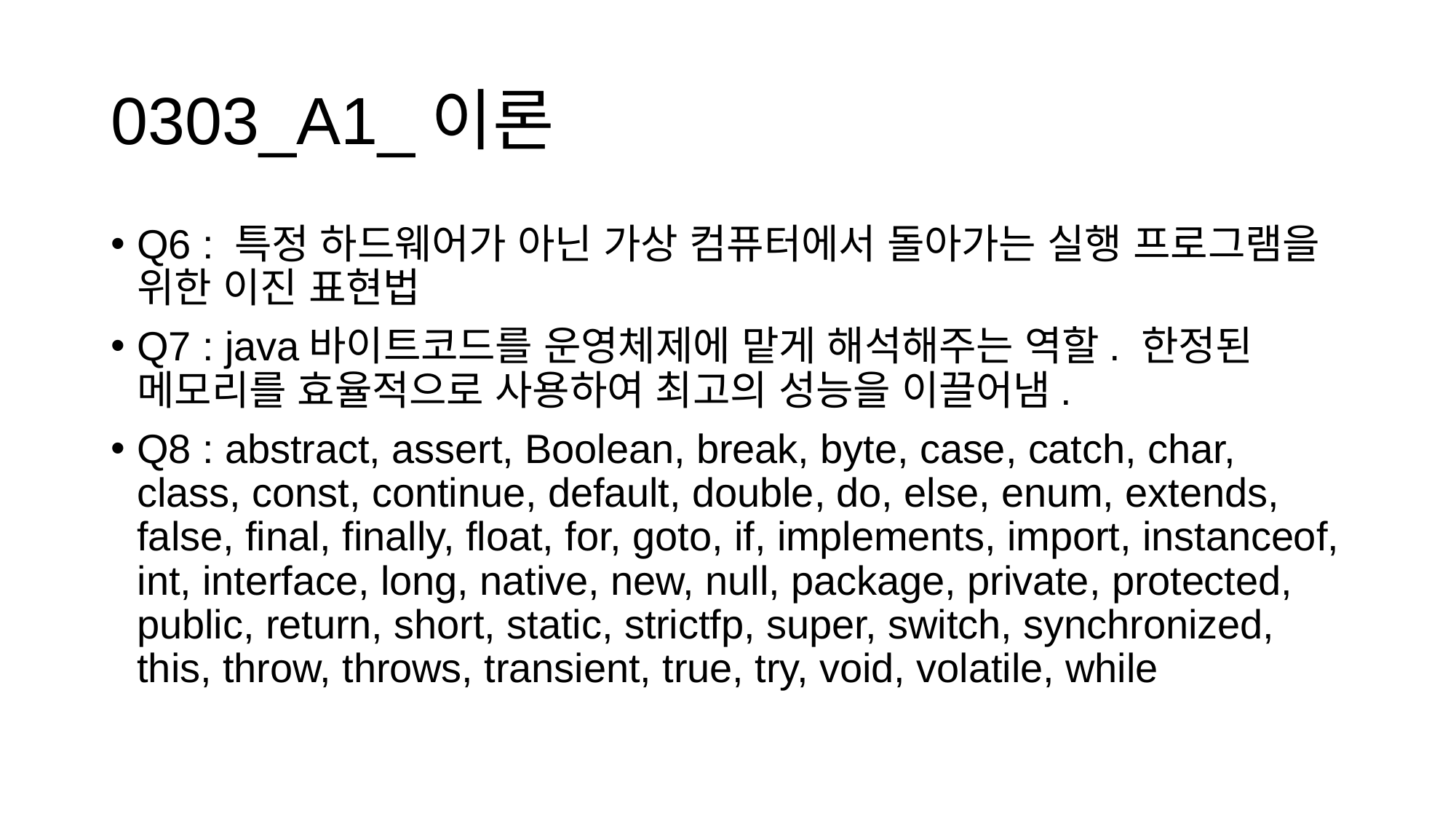

# 0303_A1_이론
Q6 : 특정 하드웨어가 아닌 가상 컴퓨터에서 돌아가는 실행 프로그램을 위한 이진 표현법
Q7 : java바이트코드를 운영체제에 맡게 해석해주는 역할. 한정된 메모리를 효율적으로 사용하여 최고의 성능을 이끌어냄.
Q8 : abstract, assert, Boolean, break, byte, case, catch, char, class, const, continue, default, double, do, else, enum, extends, false, final, finally, float, for, goto, if, implements, import, instanceof, int, interface, long, native, new, null, package, private, protected, public, return, short, static, strictfp, super, switch, synchronized, this, throw, throws, transient, true, try, void, volatile, while